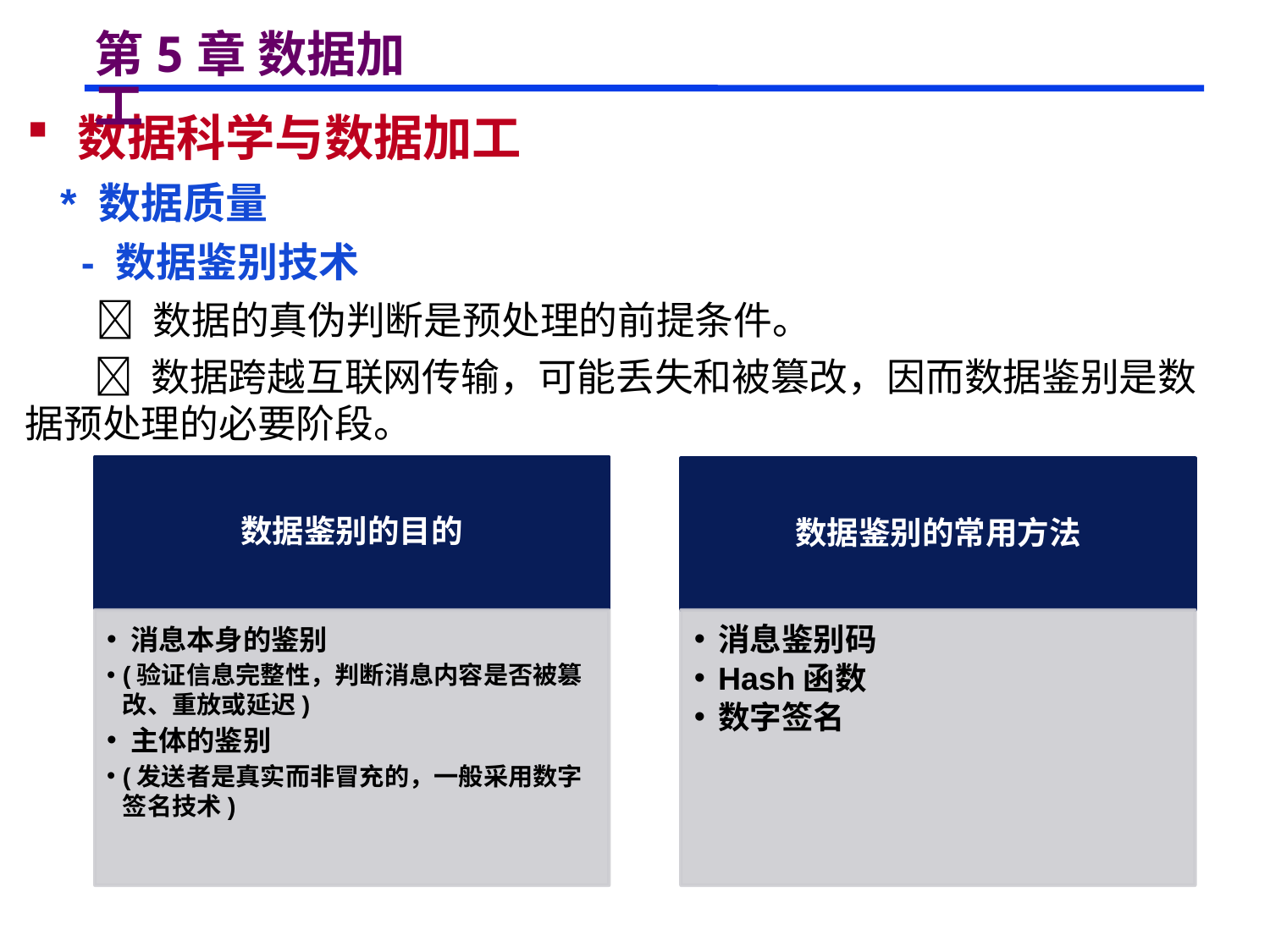

# 第5章 数据加工
 数据科学与数据加工
  * 数据质量
     - 数据鉴别技术
        • 数据的真伪判断是预处理的前提条件。
        • 数据跨越互联网传输，可能丢失和被篡改，因而数据鉴别是数据预处理的必要阶段。
数据鉴别的目的
消息本身的鉴别
(验证信息完整性，判断消息内容是否被篡改、重放或延迟)
主体的鉴别
(发送者是真实而非冒充的，一般采用数字签名技术)
数据鉴别的常用方法
消息鉴别码
Hash函数
数字签名